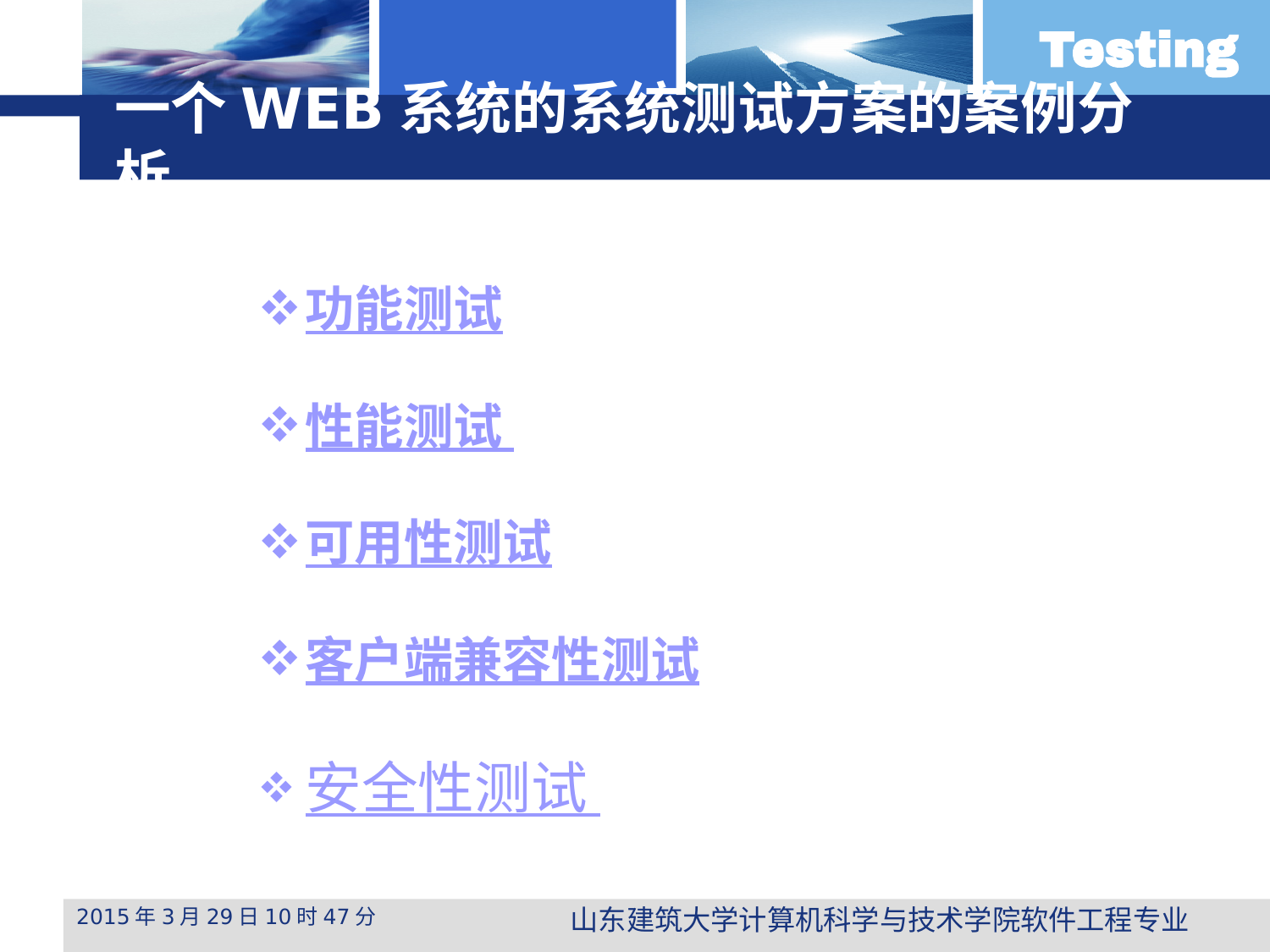

# 一个WEB系统的系统测试方案的案例分析
功能测试
性能测试
可用性测试
客户端兼容性测试
安全性测试

山东建筑大学计算机科学与技术学院软件工程专业
2015年3月29日10时47分